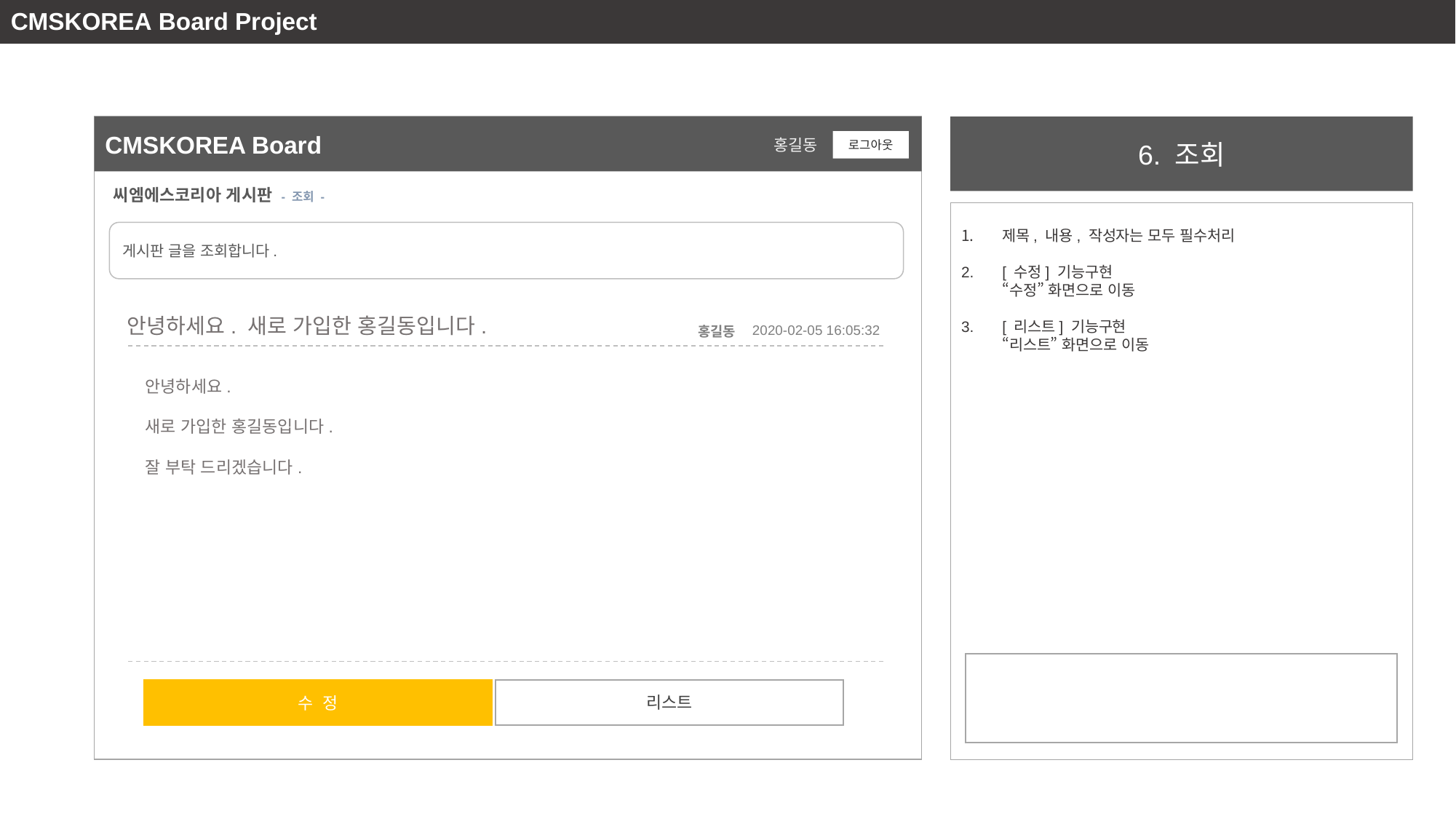

CMSKOREA Board Project

CMSKOREA Board
6. 조회
홍길동
로그아웃
씨엠에스코리아 게시판 - 조회 -

제목, 내용, 작성자는 모두 필수처리
[ 수정] 기능구현
“수정” 화면으로 이동
[ 리스트] 기능구현
“리스트” 화면으로 이동

게시판 글을 조회합니다.
안녕하세요. 새로 가입한 홍길동입니다.
2020-02-05 16:05:32
홍길동
안녕하세요.

새로 가입한 홍길동입니다.

잘 부탁 드리겠습니다.

리스트
수  정